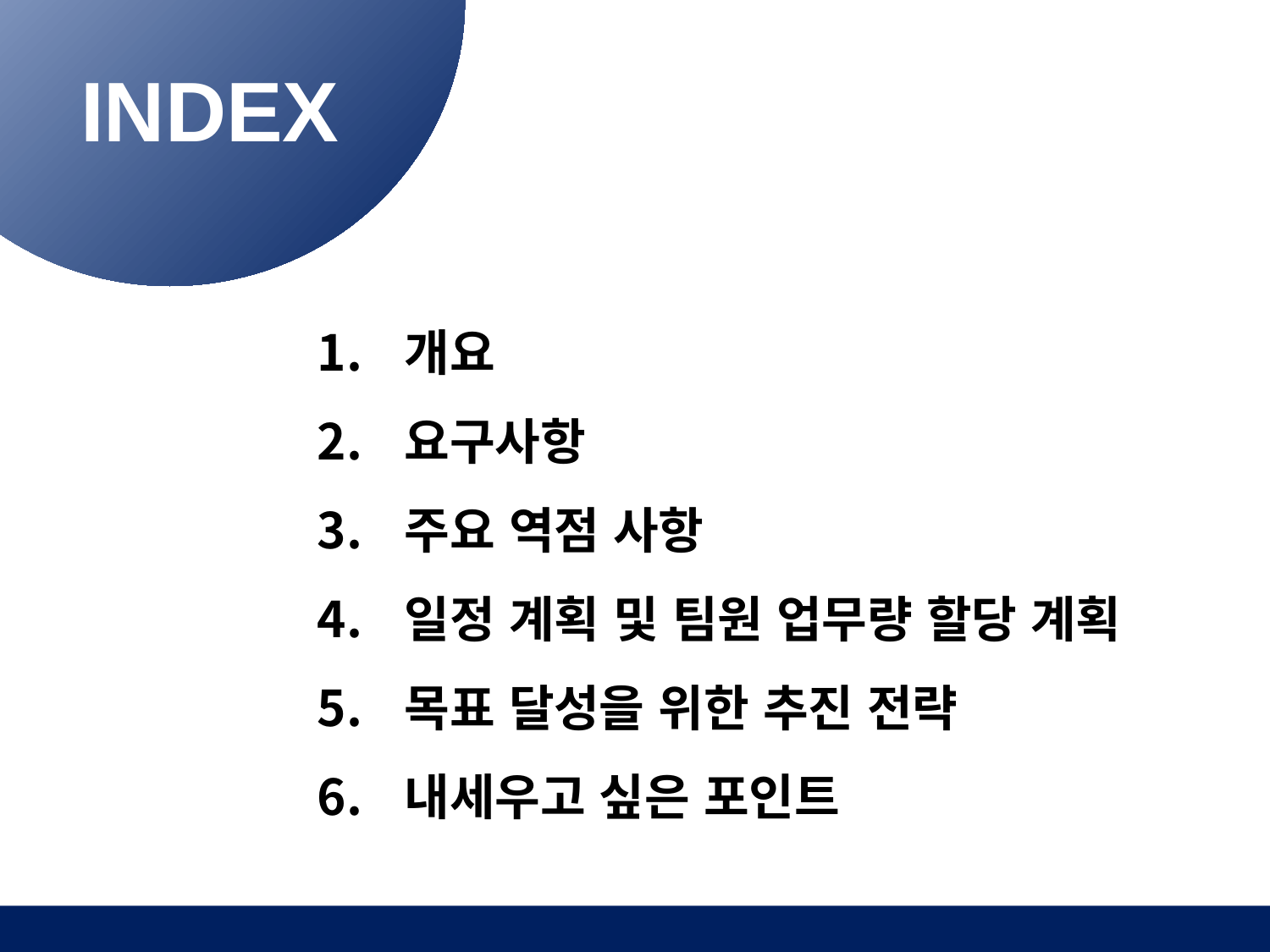

INDEX
  개요
  요구사항
  주요 역점 사항
  일정 계획 및 팀원 업무량 할당 계획
  목표 달성을 위한 추진 전략
  내세우고 싶은 포인트